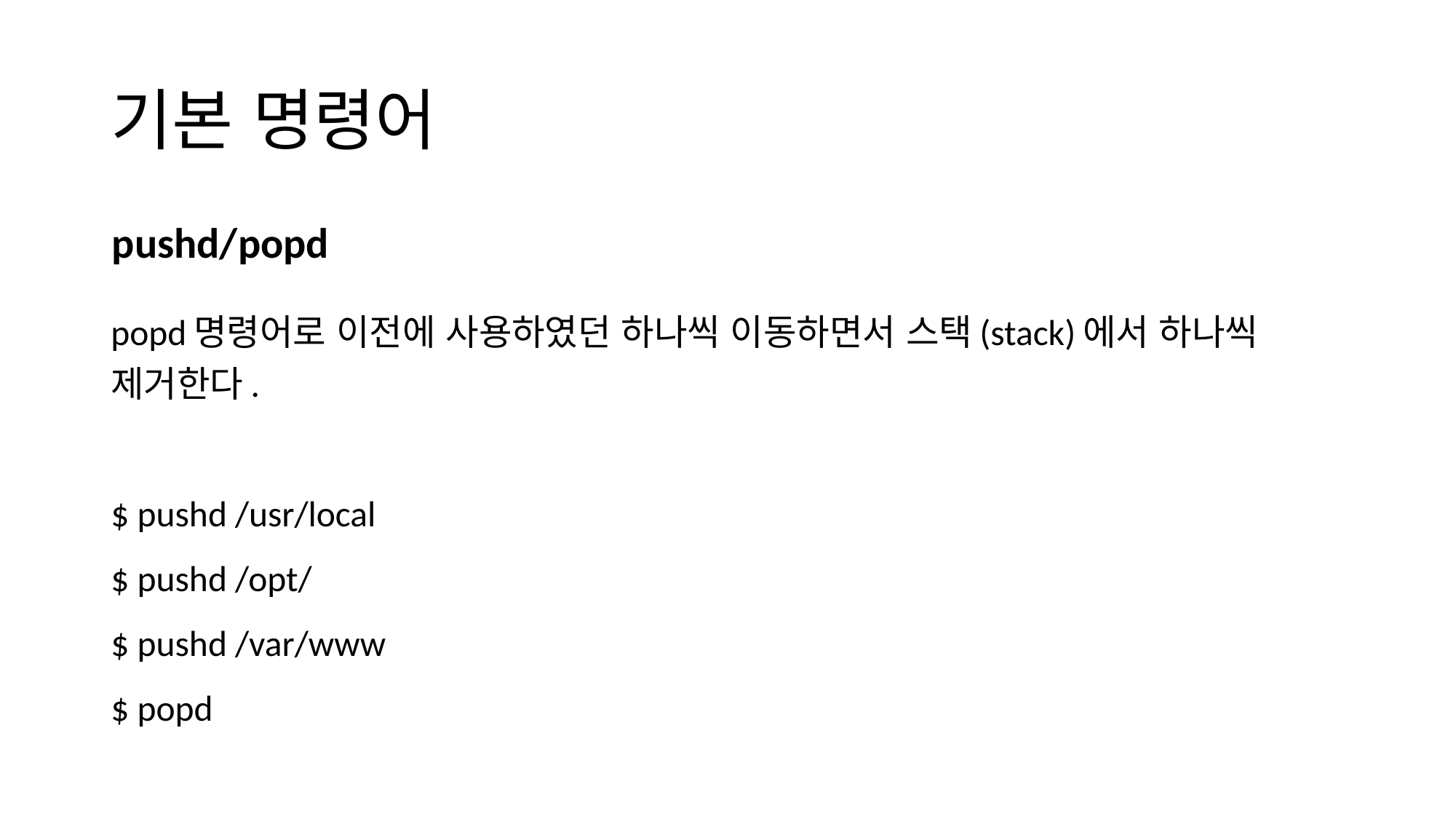

# 기본 명령어
pushd/popd
popd명령어로 이전에 사용하였던 하나씩 이동하면서 스택(stack)에서 하나씩 제거한다.

$ pushd /usr/local
$ pushd /opt/
$ pushd /var/www
$ popd